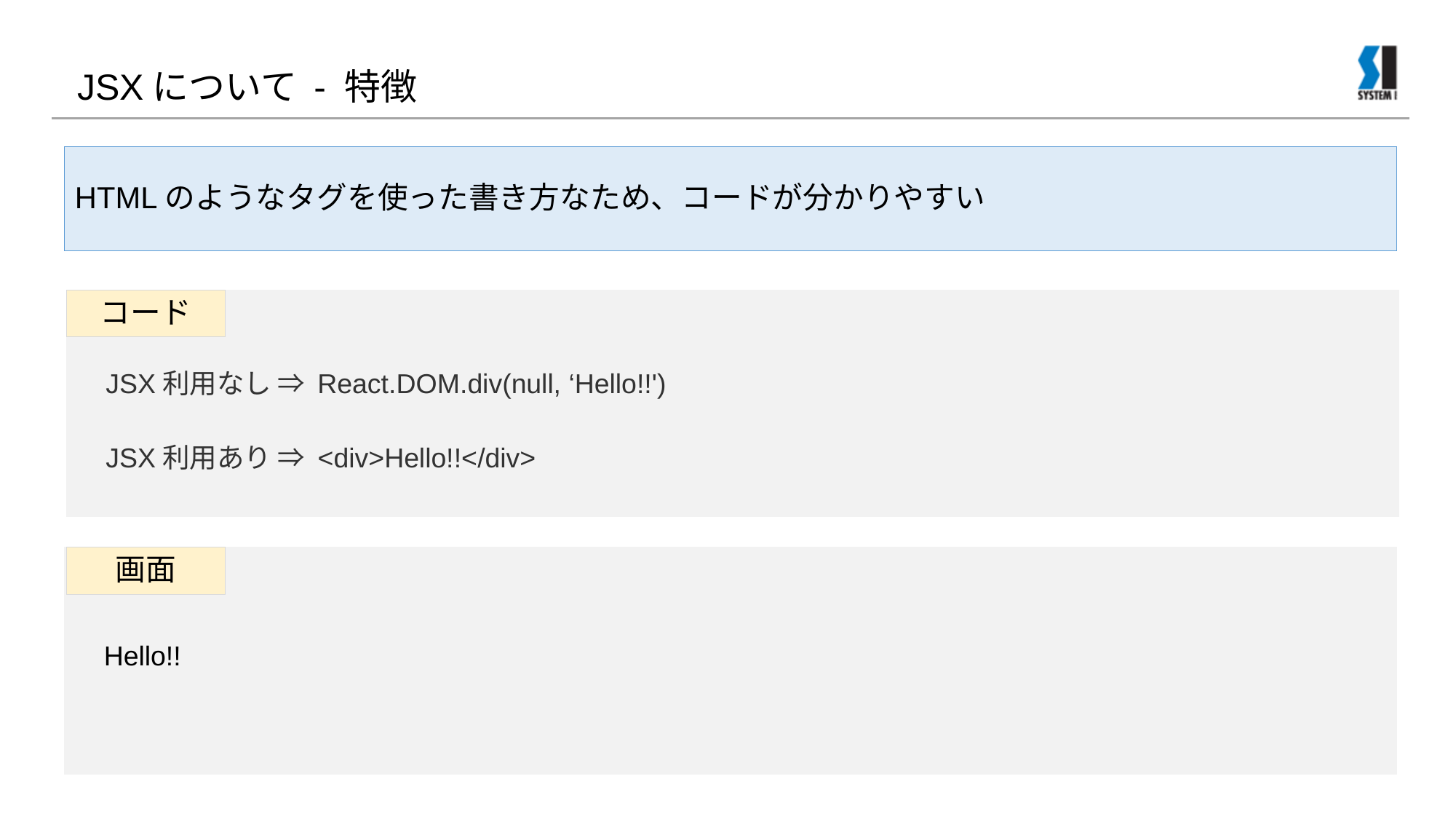

# JSXについて - 特徴
HTMLのようなタグを使った書き方なため、コードが分かりやすい
コード

JSX利用なし ⇒ React.DOM.div(null, ‘Hello!!')
JSX利用あり ⇒ <div>Hello!!</div>

画面
Hello!!